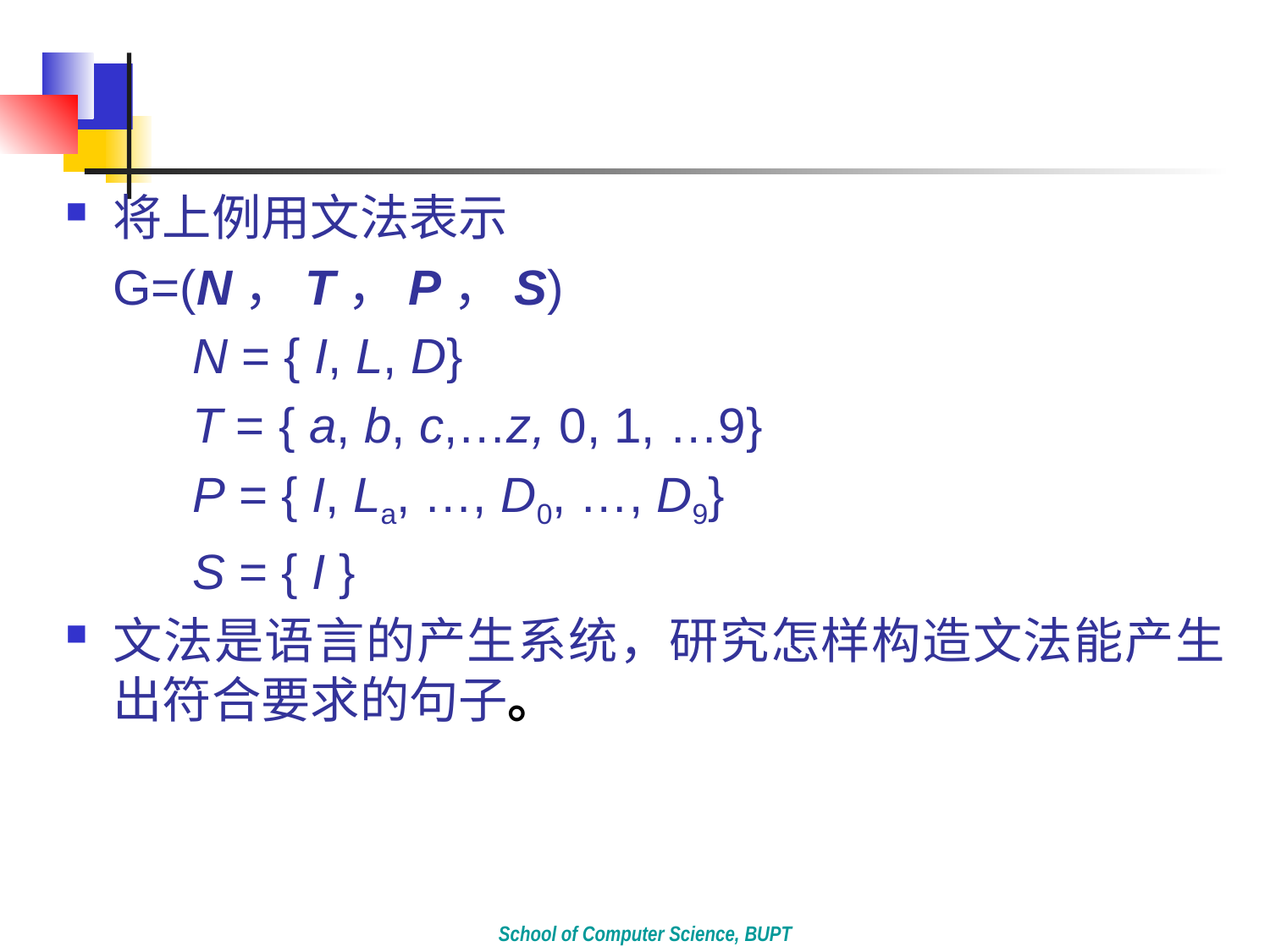

#
将上例用文法表示
	G=(N，T，P，S)
N = { I, L, D}
T = { a, b, c,…z, 0, 1, …9}
P = { I, La, …, D0, …, D9}
S = { I }
文法是语言的产生系统，研究怎样构造文法能产生出符合要求的句子。

School of Computer Science, BUPT
28